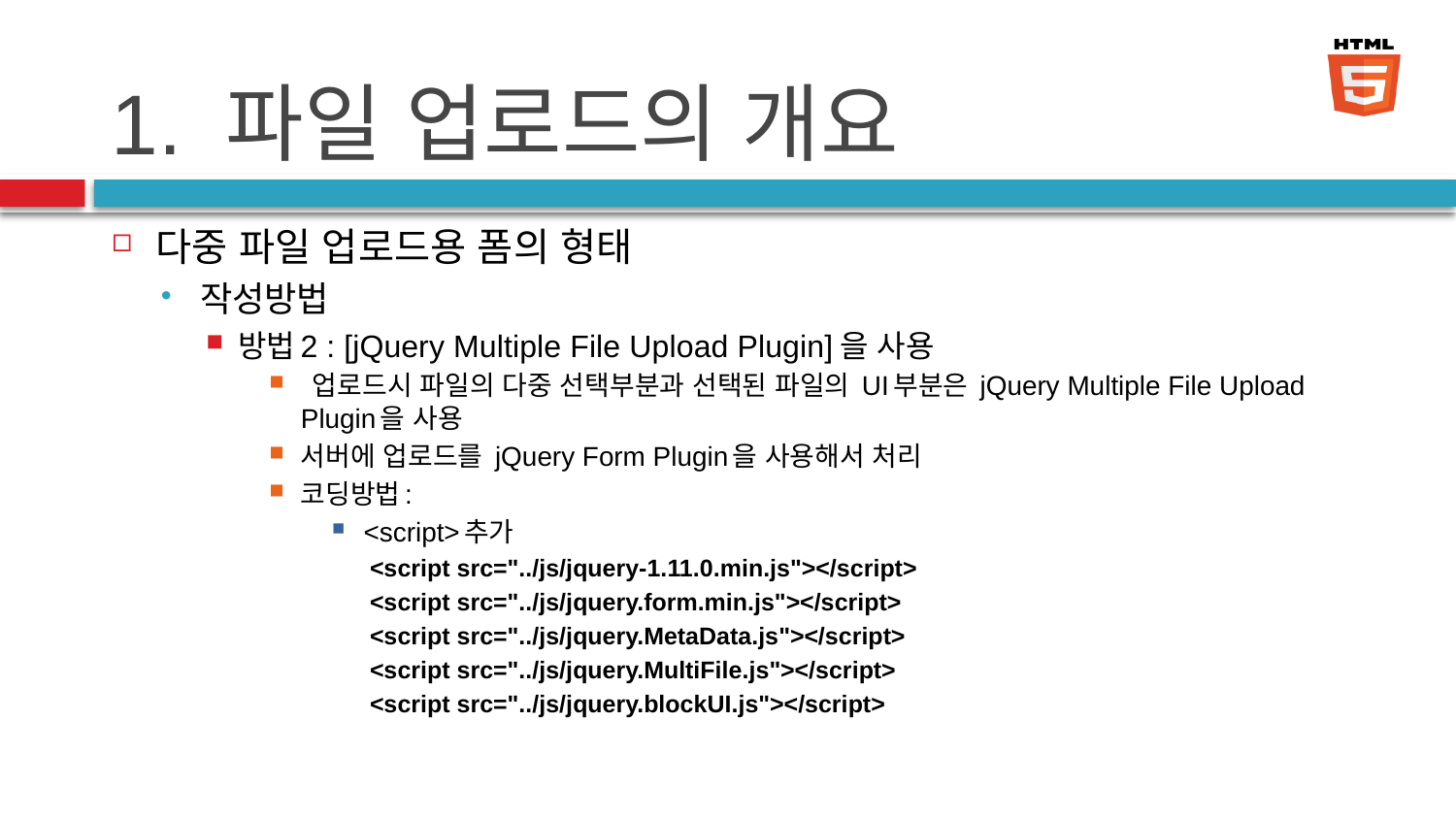

# 1. 파일 업로드의 개요
다중 파일 업로드용 폼의 형태
작성방법
방법2 : [jQuery Multiple File Upload Plugin]을 사용
 업로드시 파일의 다중 선택부분과 선택된 파일의 UI부분은 jQuery Multiple File Upload Plugin을 사용
서버에 업로드를 jQuery Form Plugin을 사용해서 처리
코딩방법:
<script>추가
<script src="../js/jquery-1.11.0.min.js"></script>
<script src="../js/jquery.form.min.js"></script>
<script src="../js/jquery.MetaData.js"></script>
<script src="../js/jquery.MultiFile.js"></script>
<script src="../js/jquery.blockUI.js"></script>